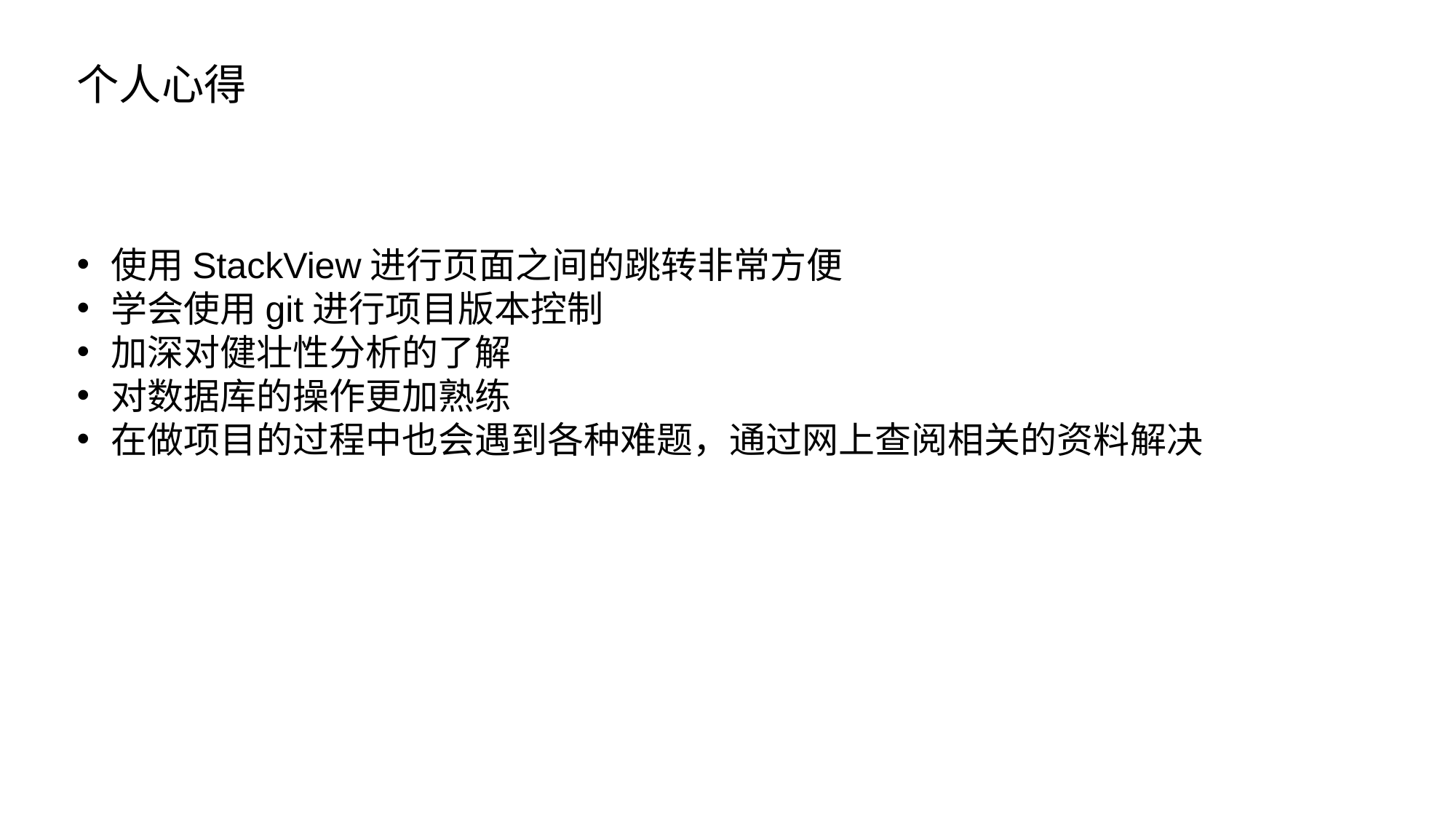

个人心得
使用StackView进行页面之间的跳转非常方便
学会使用git进行项目版本控制
加深对健壮性分析的了解
对数据库的操作更加熟练
在做项目的过程中也会遇到各种难题，通过网上查阅相关的资料解决